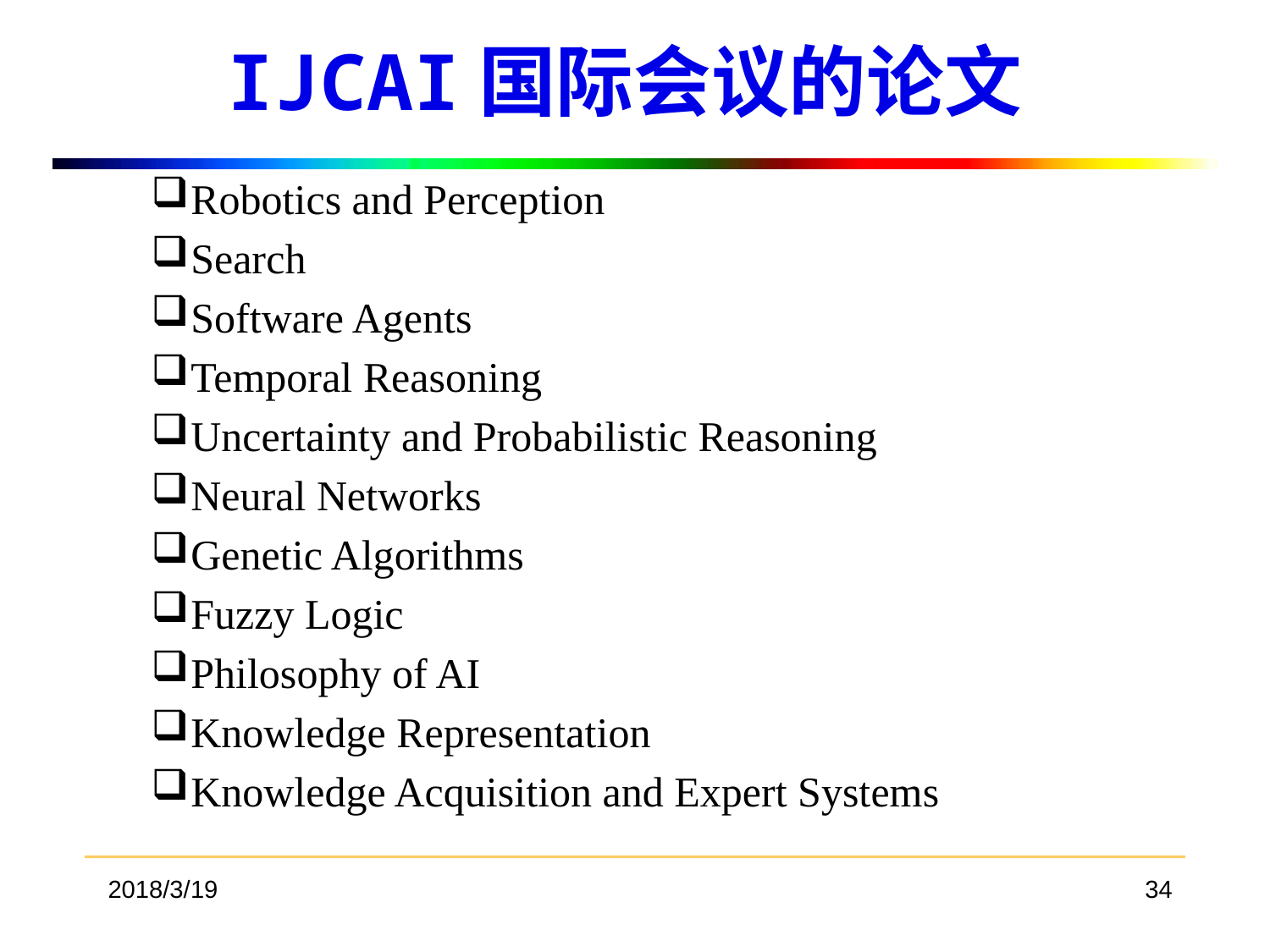

# IJCAI国际会议的论文
Robotics and Perception
Search
Software Agents
Temporal Reasoning
Uncertainty and Probabilistic Reasoning
Neural Networks
Genetic Algorithms
Fuzzy Logic
Philosophy of AI
Knowledge Representation
Knowledge Acquisition and Expert Systems

2018/3/19
34